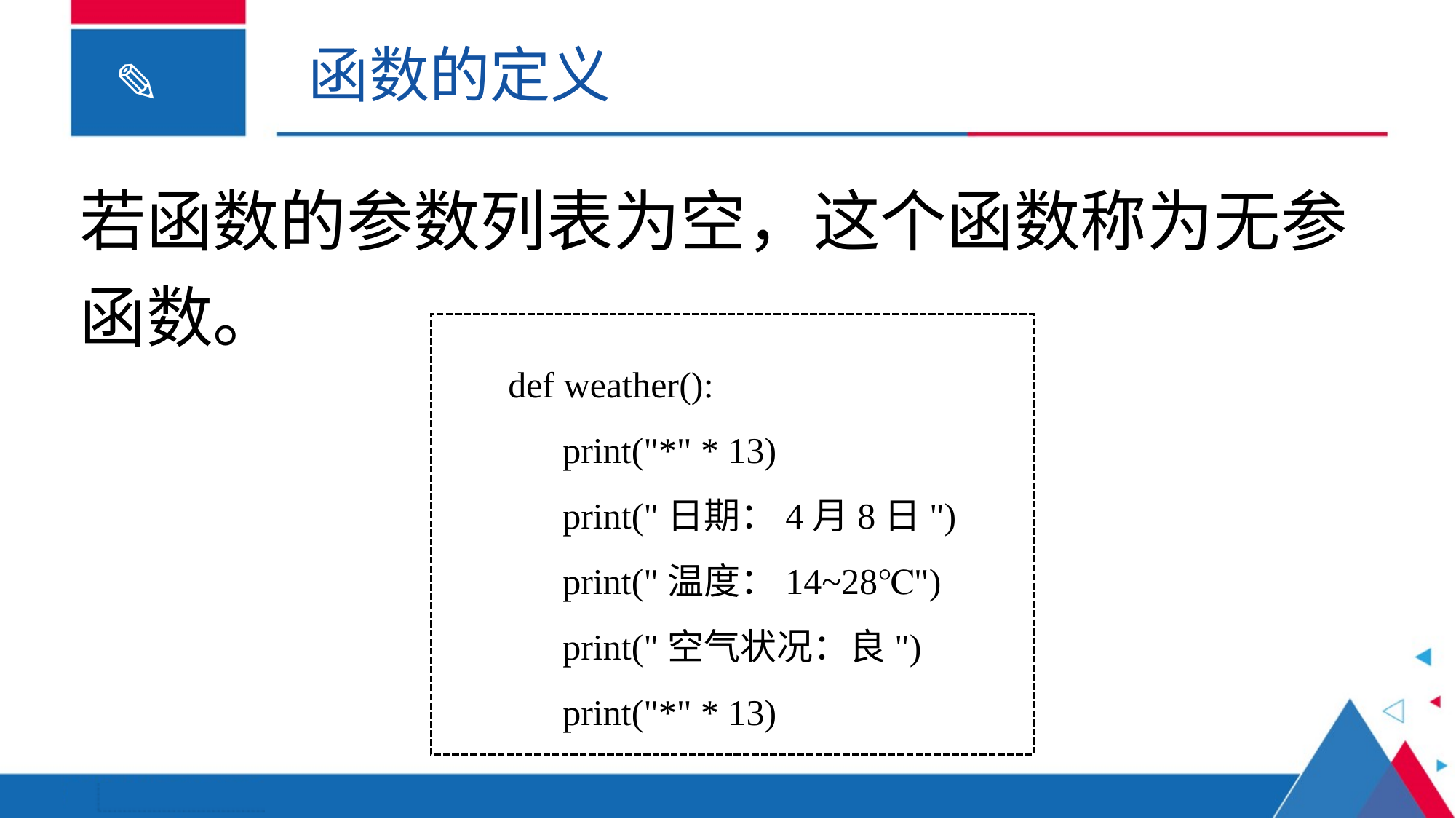

函数的定义
若函数的参数列表为空，这个函数称为无参函数。

def weather():
      print("*" * 13)
      print("日期：4月8日")
      print("温度：14~28℃")
      print("空气状况：良")
      print("*" * 13)